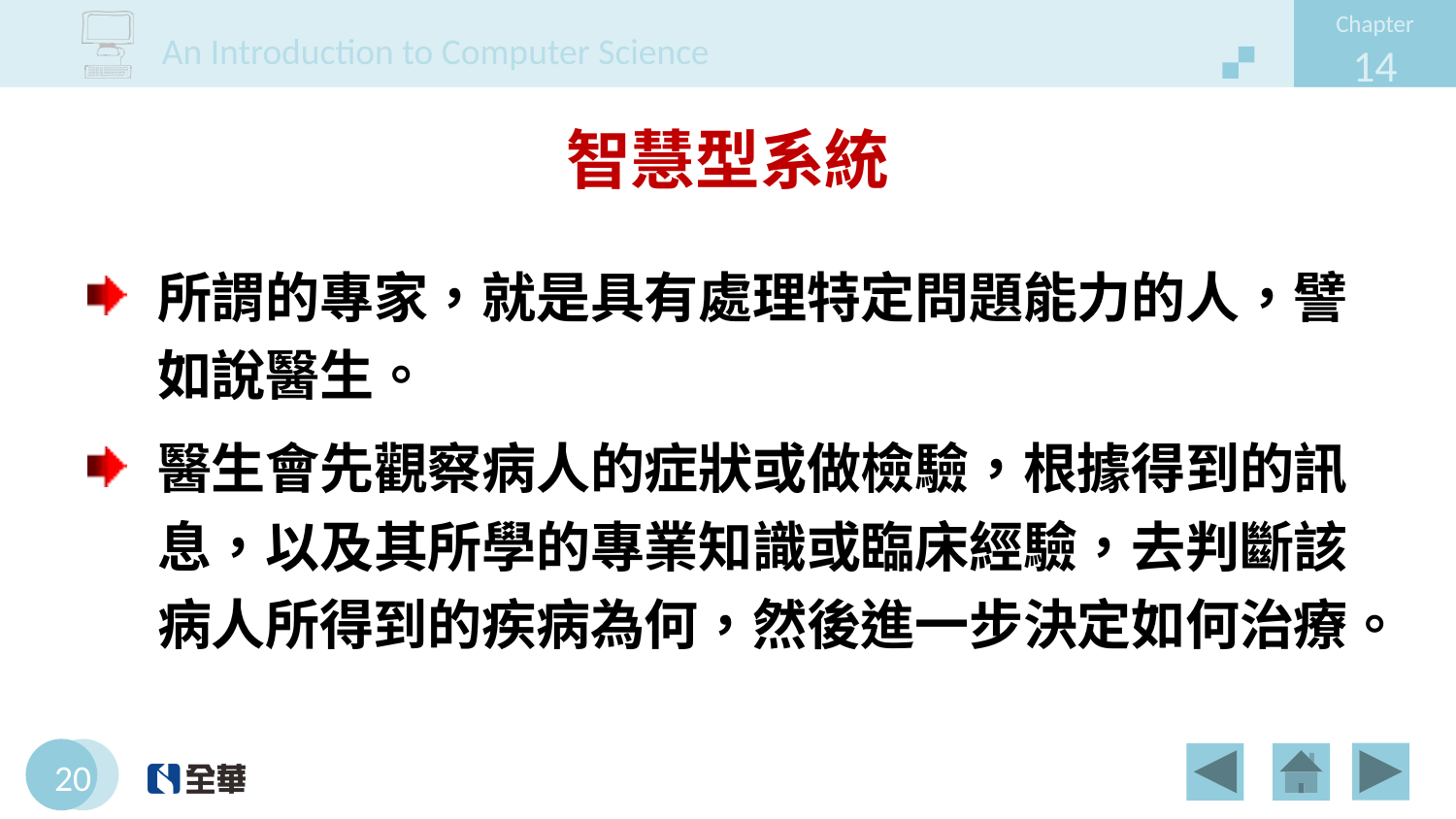

# 智慧型系統
所謂的專家，就是具有處理特定問題能力的人，譬如說醫生。
醫生會先觀察病人的症狀或做檢驗，根據得到的訊息，以及其所學的專業知識或臨床經驗，去判斷該病人所得到的疾病為何，然後進一步決定如何治療。